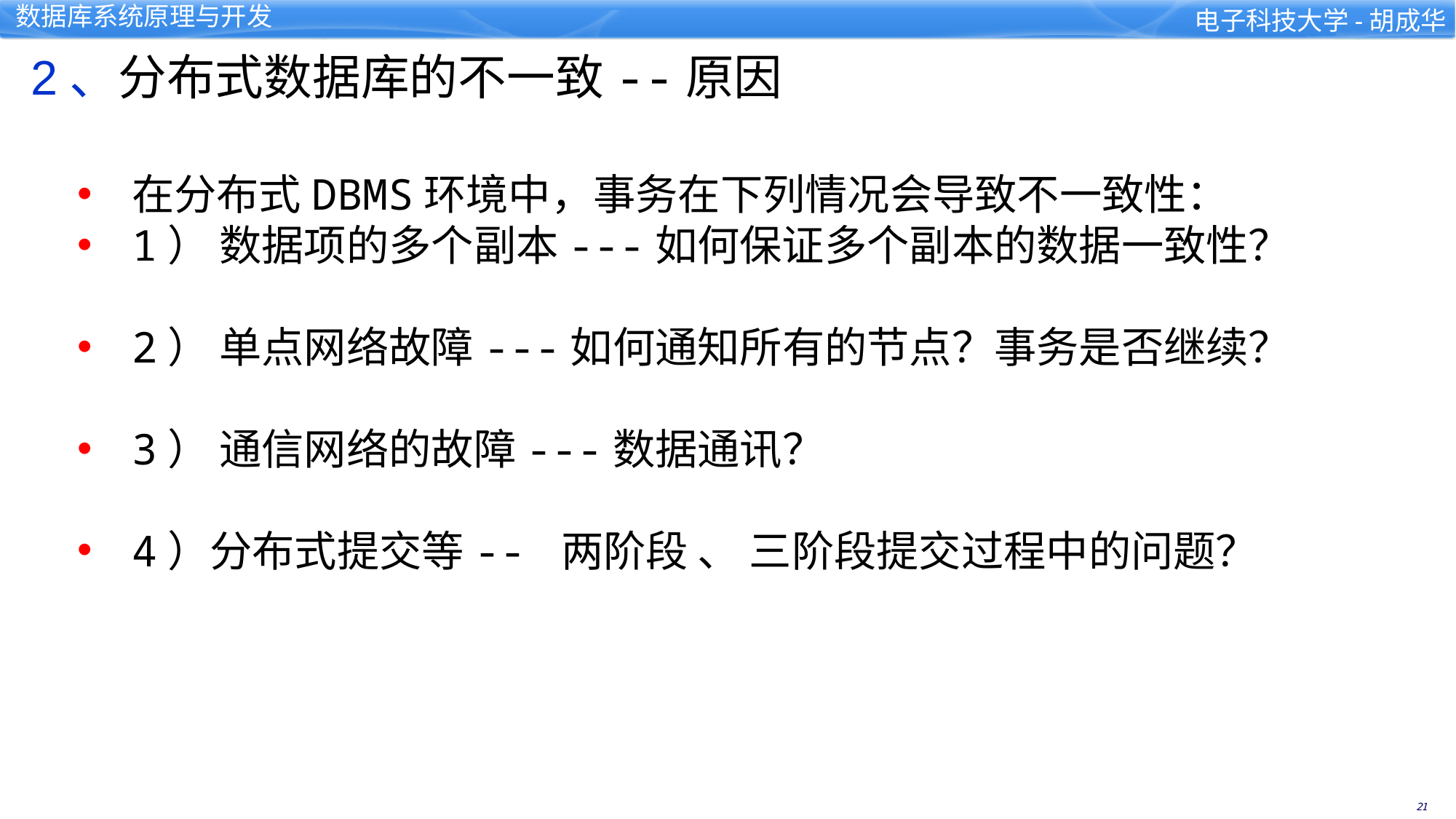

2、分布式数据库的不一致--原因
在分布式DBMS环境中，事务在下列情况会导致不一致性：
1） 数据项的多个副本---如何保证多个副本的数据一致性？

2） 单点网络故障---如何通知所有的节点？事务是否继续？

3） 通信网络的故障---数据通讯？

4）分布式提交等-- 两阶段 、 三阶段提交过程中的问题？